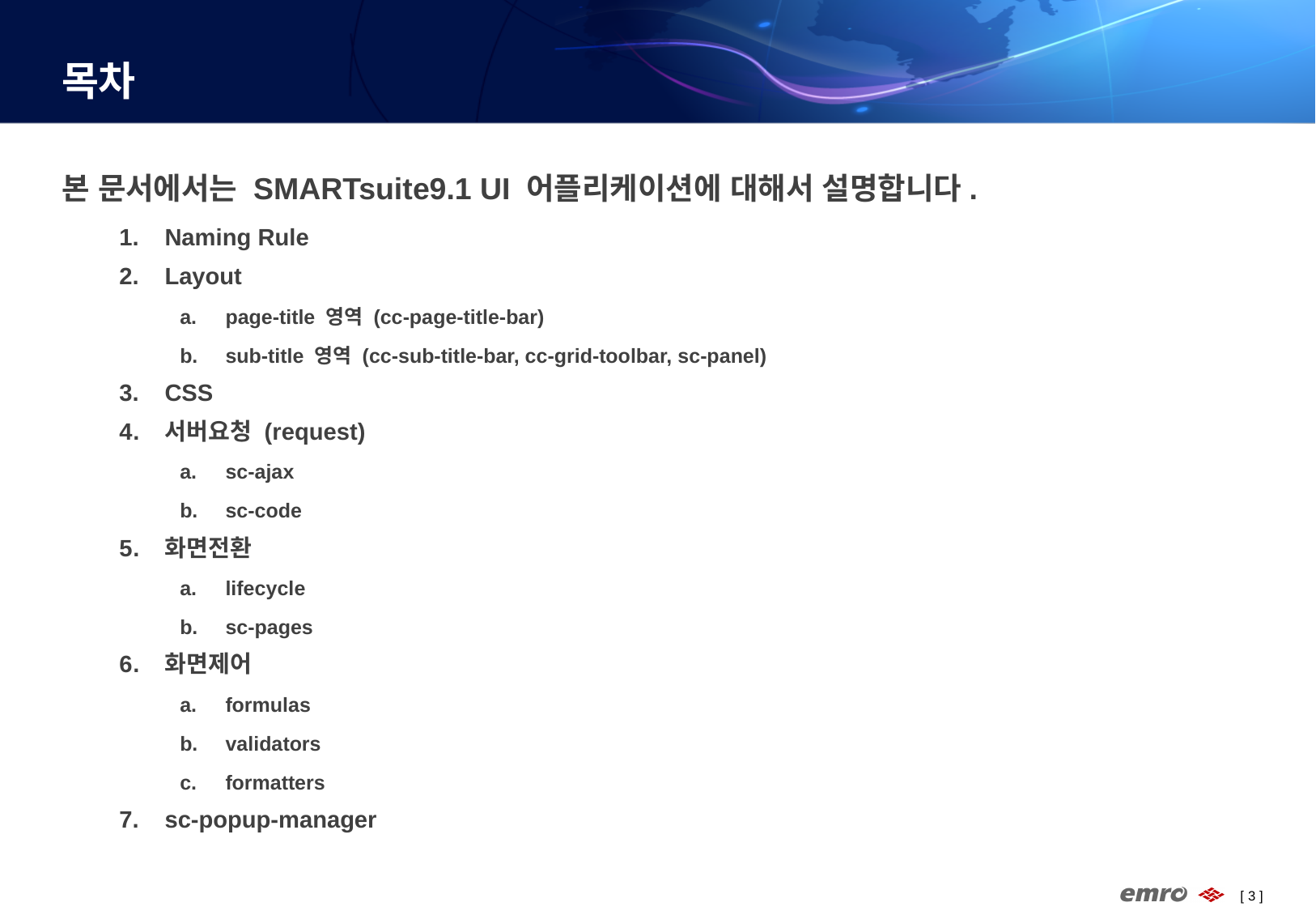

# 목차
본 문서에서는 SMARTsuite9.1 UI 어플리케이션에 대해서 설명합니다.
Naming Rule
Layout
page-title 영역 (cc-page-title-bar)
sub-title 영역 (cc-sub-title-bar, cc-grid-toolbar, sc-panel)
CSS
서버요청 (request)
sc-ajax
sc-code
화면전환
lifecycle
sc-pages
화면제어
formulas
validators
formatters
sc-popup-manager